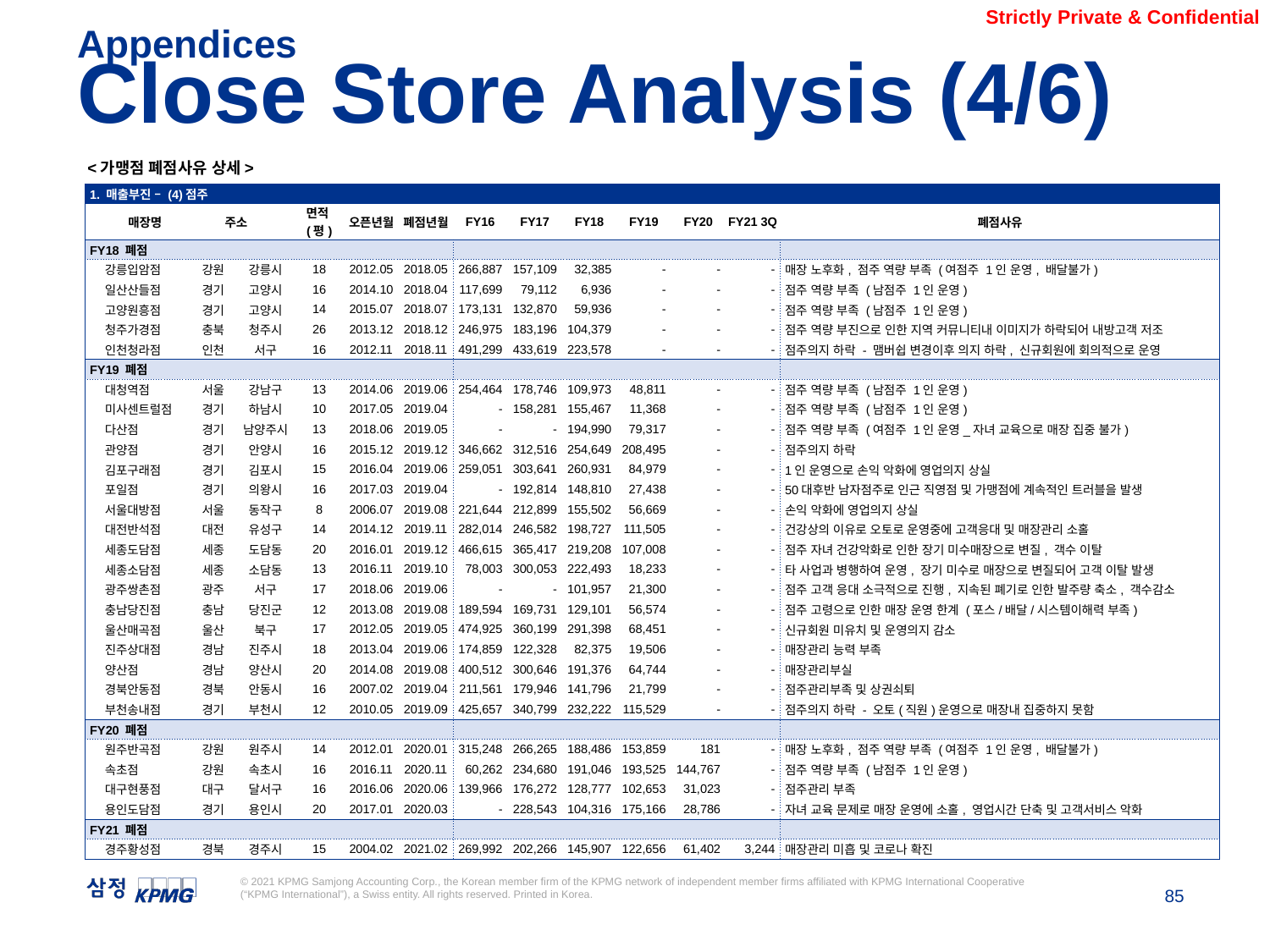

Appendices
Close Store Analysis (4/6)

<가맹점 폐점사유 상세>
| 1. 매출부진 – (4)점주 |  |  |  |  |  |  |  |  |  |  |  |  |  |
| --- | --- | --- | --- | --- | --- | --- | --- | --- | --- | --- | --- | --- | --- |
|  | 매장명 | 주소 |  | 면적(평) | 오픈년월 | 폐점년월 | FY16 | FY17 | FY18 | FY19 | FY20 | FY21 3Q | 폐점사유 |
| FY18 폐점 |  |  |  |  |  |  |  |  |  |  |  |  |  |
|  | 강릉입암점 | 강원 | 강릉시 | 18 | 2012.05 | 2018.05 | 266,887 | 157,109 | 32,385 | - | - | - | 매장 노후화, 점주 역량 부족 (여점주 1인 운영, 배달불가) |
|  | 일산산들점 | 경기 | 고양시 | 16 | 2014.10 | 2018.04 | 117,699 | 79,112 | 6,936 | - | - | - | 점주 역량 부족 (남점주 1인 운영) |
|  | 고양원흥점 | 경기 | 고양시 | 14 | 2015.07 | 2018.07 | 173,131 | 132,870 | 59,936 | - | - | - | 점주 역량 부족 (남점주 1인 운영) |
|  | 청주가경점 | 충북 | 청주시 | 26 | 2013.12 | 2018.12 | 246,975 | 183,196 | 104,379 | - | - | - | 점주 역량 부진으로 인한 지역 커뮤니티내 이미지가 하락되어 내방고객 저조 |
|  | 인천청라점 | 인천 | 서구 | 16 | 2012.11 | 2018.11 | 491,299 | 433,619 | 223,578 | - | - | - | 점주의지 하락 - 맴버쉽 변경이후 의지 하락, 신규회원에 회의적으로 운영 |
| FY19 폐점 |  |  |  |  |  |  |  |  |  |  |  |  |  |
|  | 대청역점 | 서울 | 강남구 | 13 | 2014.06 | 2019.06 | 254,464 | 178,746 | 109,973 | 48,811 | - | - | 점주 역량 부족 (남점주 1인 운영) |
|  | 미사센트럴점 | 경기 | 하남시 | 10 | 2017.05 | 2019.04 | - | 158,281 | 155,467 | 11,368 | - | - | 점주 역량 부족 (남점주 1인 운영) |
|  | 다산점 | 경기 | 남양주시 | 13 | 2018.06 | 2019.05 | - | - | 194,990 | 79,317 | - | - | 점주 역량 부족 (여점주 1인 운영\_자녀 교육으로 매장 집중 불가) |
|  | 관양점 | 경기 | 안양시 | 16 | 2015.12 | 2019.12 | 346,662 | 312,516 | 254,649 | 208,495 | - | - | 점주의지 하락 |
|  | 김포구래점 | 경기 | 김포시 | 15 | 2016.04 | 2019.06 | 259,051 | 303,641 | 260,931 | 84,979 | - | - | 1인 운영으로 손익 악화에 영업의지 상실 |
|  | 포일점 | 경기 | 의왕시 | 16 | 2017.03 | 2019.04 | - | 192,814 | 148,810 | 27,438 | - | - | 50대후반 남자점주로 인근 직영점 및 가맹점에 계속적인 트러블을 발생 |
|  | 서울대방점 | 서울 | 동작구 | 8 | 2006.07 | 2019.08 | 221,644 | 212,899 | 155,502 | 56,669 | - | - | 손익 악화에 영업의지 상실 |
|  | 대전반석점 | 대전 | 유성구 | 14 | 2014.12 | 2019.11 | 282,014 | 246,582 | 198,727 | 111,505 | - | - | 건강상의 이유로 오토로 운영중에 고객응대 및 매장관리 소홀 |
|  | 세종도담점 | 세종 | 도담동 | 20 | 2016.01 | 2019.12 | 466,615 | 365,417 | 219,208 | 107,008 | - | - | 점주 자녀 건강악화로 인한 장기 미수매장으로 변질, 객수 이탈 |
|  | 세종소담점 | 세종 | 소담동 | 13 | 2016.11 | 2019.10 | 78,003 | 300,053 | 222,493 | 18,233 | - | - | 타 사업과 병행하여 운영, 장기 미수로 매장으로 변질되어 고객 이탈 발생 |
|  | 광주쌍촌점 | 광주 | 서구 | 17 | 2018.06 | 2019.06 | - | - | 101,957 | 21,300 | - | - | 점주 고객 응대 소극적으로 진행, 지속된 폐기로 인한 발주량 축소, 객수감소 |
|  | 충남당진점 | 충남 | 당진군 | 12 | 2013.08 | 2019.08 | 189,594 | 169,731 | 129,101 | 56,574 | - | - | 점주 고령으로 인한 매장 운영 한계 (포스/배달/시스템이해력 부족) |
|  | 울산매곡점 | 울산 | 북구 | 17 | 2012.05 | 2019.05 | 474,925 | 360,199 | 291,398 | 68,451 | - | - | 신규회원 미유치 및 운영의지 감소 |
|  | 진주상대점 | 경남 | 진주시 | 18 | 2013.04 | 2019.06 | 174,859 | 122,328 | 82,375 | 19,506 | - | - | 매장관리 능력 부족 |
|  | 양산점 | 경남 | 양산시 | 20 | 2014.08 | 2019.08 | 400,512 | 300,646 | 191,376 | 64,744 | - | - | 매장관리부실 |
|  | 경북안동점 | 경북 | 안동시 | 16 | 2007.02 | 2019.04 | 211,561 | 179,946 | 141,796 | 21,799 | - | - | 점주관리부족 및 상권쇠퇴 |
|  | 부천송내점 | 경기 | 부천시 | 12 | 2010.05 | 2019.09 | 425,657 | 340,799 | 232,222 | 115,529 | - | - | 점주의지 하락 - 오토(직원)운영으로 매장내 집중하지 못함 |
| FY20 폐점 |  |  |  |  |  |  |  |  |  |  |  |  |  |
|  | 원주반곡점 | 강원 | 원주시 | 14 | 2012.01 | 2020.01 | 315,248 | 266,265 | 188,486 | 153,859 | 181 | - | 매장 노후화, 점주 역량 부족 (여점주 1인 운영, 배달불가) |
|  | 속초점 | 강원 | 속초시 | 16 | 2016.11 | 2020.11 | 60,262 | 234,680 | 191,046 | 193,525 | 144,767 | - | 점주 역량 부족 (남점주 1인 운영) |
|  | 대구현풍점 | 대구 | 달서구 | 16 | 2016.06 | 2020.06 | 139,966 | 176,272 | 128,777 | 102,653 | 31,023 | - | 점주관리 부족 |
|  | 용인도담점 | 경기 | 용인시 | 20 | 2017.01 | 2020.03 | - | 228,543 | 104,316 | 175,166 | 28,786 | - | 자녀 교육 문제로 매장 운영에 소홀, 영업시간 단축 및 고객서비스 악화 |
| FY21 폐점 |  |  |  |  |  |  |  |  |  |  |  |  |  |
|  | 경주황성점 | 경북 | 경주시 | 15 | 2004.02 | 2021.02 | 269,992 | 202,266 | 145,907 | 122,656 | 61,402 | 3,244 | 매장관리 미흡 및 코로나 확진 |